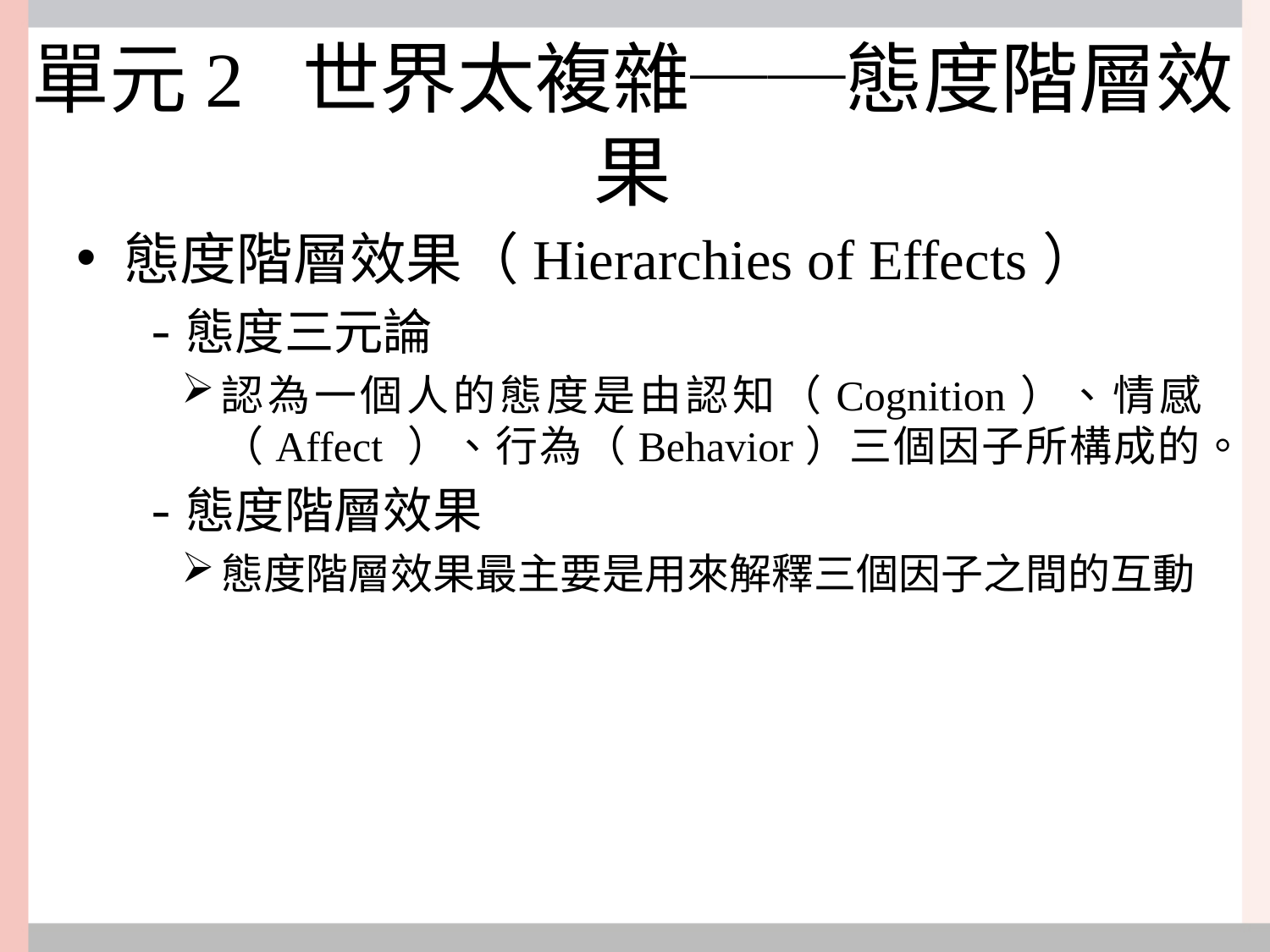

單元2  世界太複雜──態度階層效果
態度階層效果（Hierarchies of Effects）
態度三元論
認為一個人的態度是由認知（Cognition）、情感（Affect ）、行為（Behavior）三個因子所構成的。
態度階層效果
態度階層效果最主要是用來解釋三個因子之間的互動